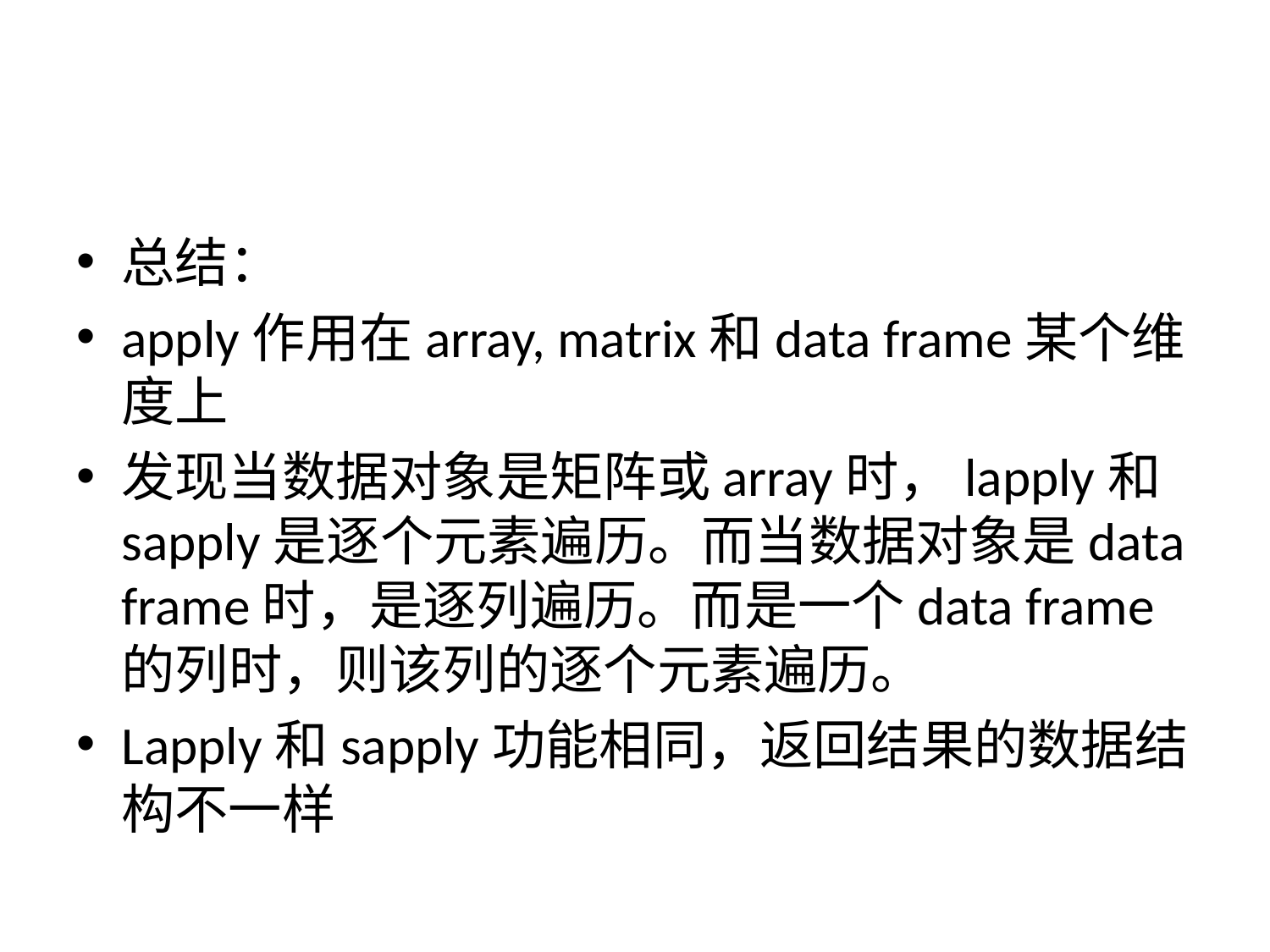

#
总结：
apply作用在array, matrix和data frame某个维度上
发现当数据对象是矩阵或array时，lapply和sapply是逐个元素遍历。而当数据对象是data frame时，是逐列遍历。而是一个data frame的列时，则该列的逐个元素遍历。
Lapply和sapply功能相同，返回结果的数据结构不一样